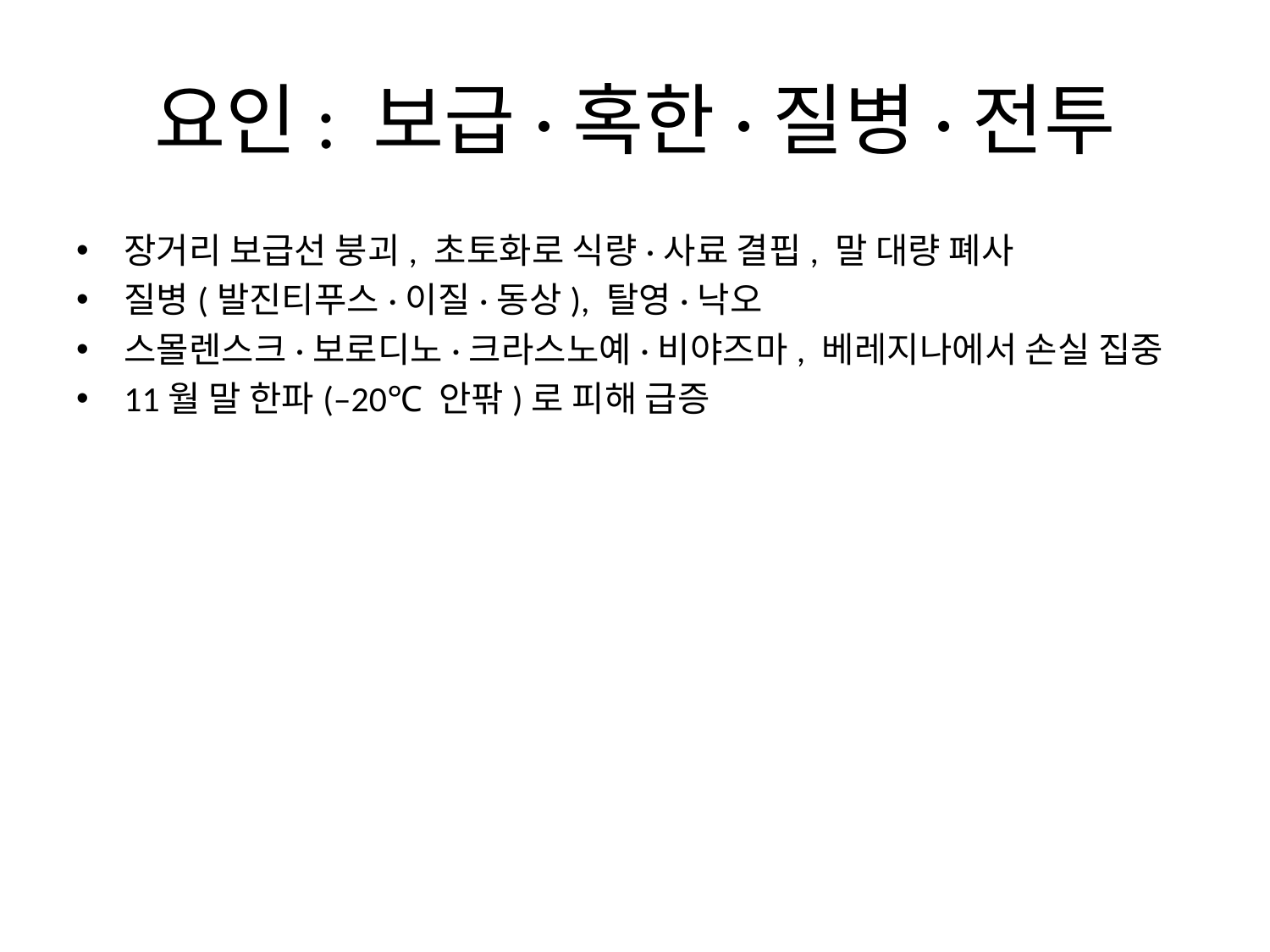

# 요인: 보급·혹한·질병·전투
장거리 보급선 붕괴, 초토화로 식량·사료 결핍, 말 대량 폐사
질병(발진티푸스·이질·동상), 탈영·낙오
스몰렌스크·보로디노·크라스노예·비야즈마, 베레지나에서 손실 집중
11월 말 한파(–20℃ 안팎)로 피해 급증